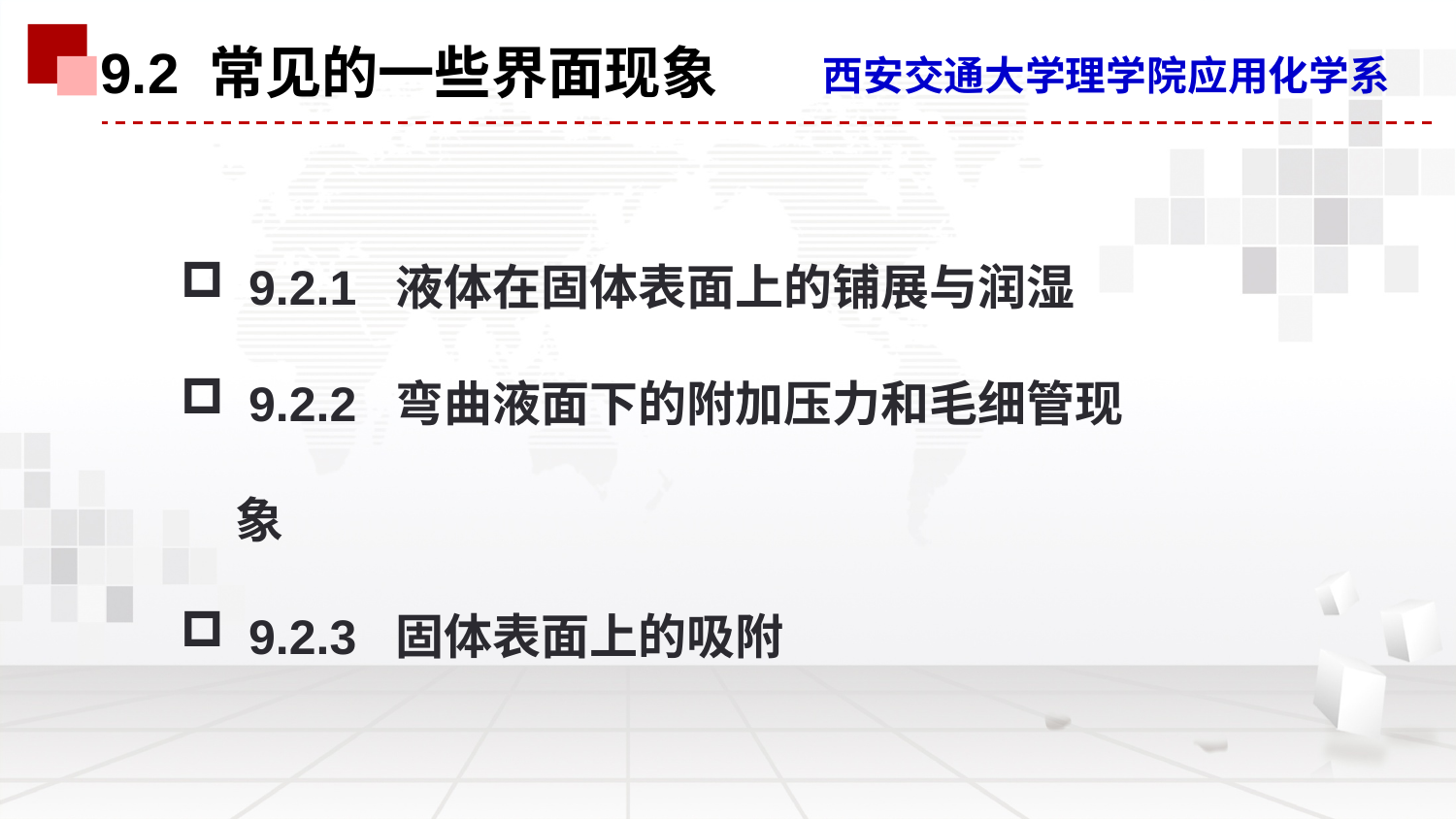

9.2 常见的一些界面现象
 9.2.1  液体在固体表面上的铺展与润湿
 9.2.2  弯曲液面下的附加压力和毛细管现象
 9.2.3  固体表面上的吸附